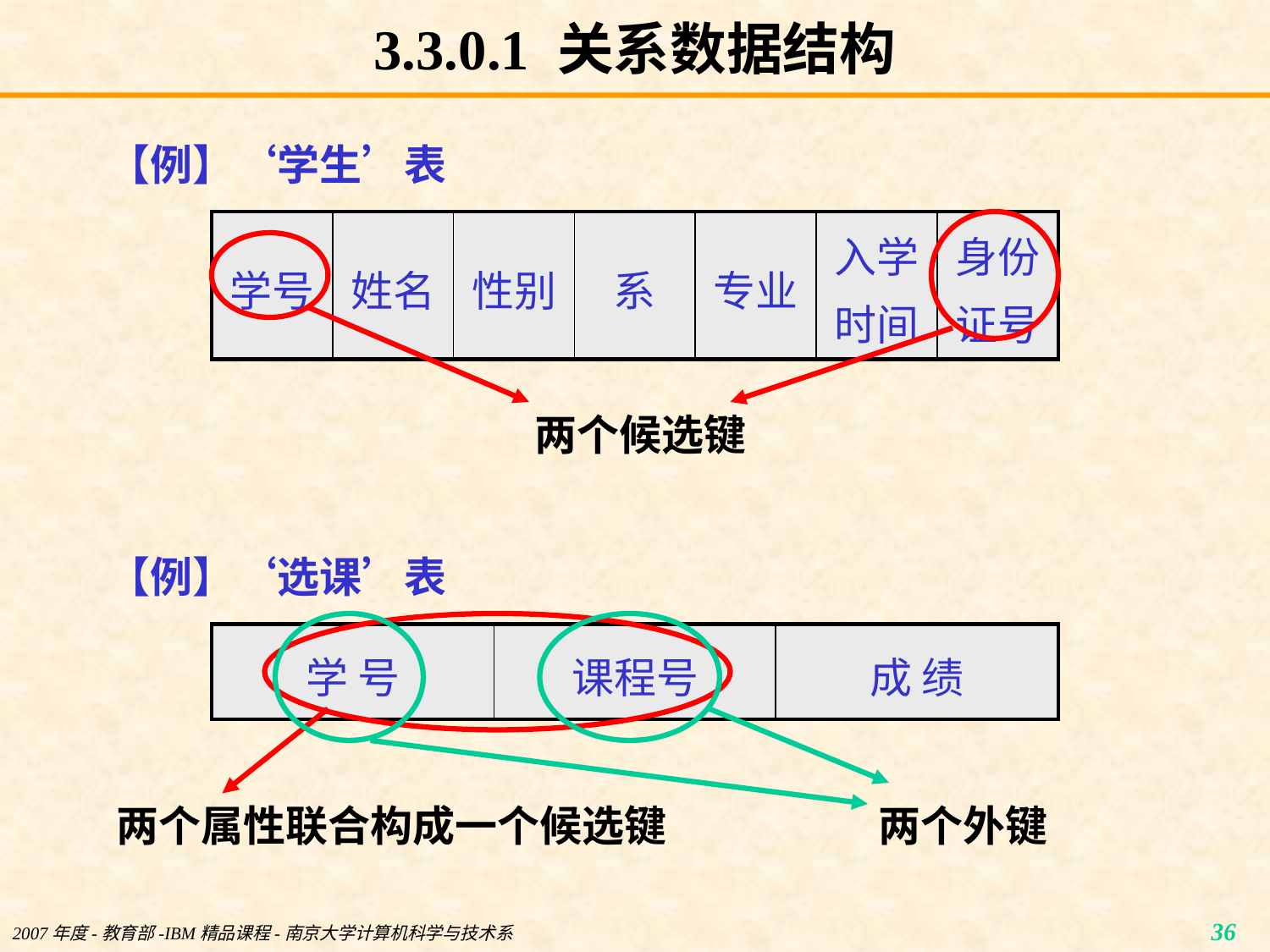

# 3.3.0.1 关系数据结构
【例】‘学生’表
| 学号 | 姓名 | 性别 | 系 | 专业 | 入学时间 | 身份证号 |
| --- | --- | --- | --- | --- | --- | --- |

两个候选键
【例】‘选课’表

两个属性联合构成一个候选键

两个外键
| 学 号 | 课程号 | 成 绩 |
| --- | --- | --- |
36
2007年度-教育部-IBM精品课程-南京大学计算机科学与技术系